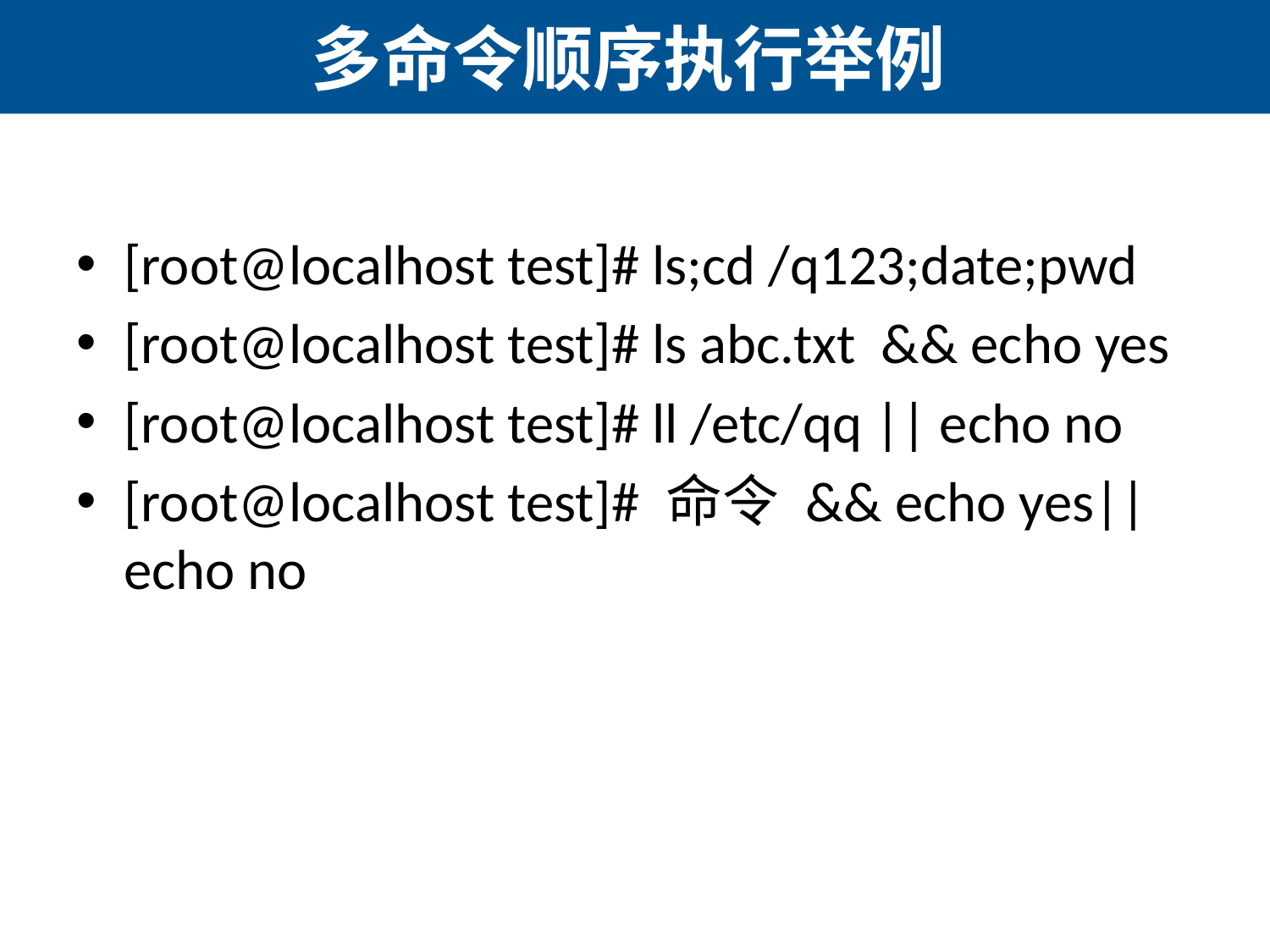

# 多命令顺序执行举例
[root@localhost test]# ls;cd /q123;date;pwd
[root@localhost test]# ls abc.txt  && echo yes
[root@localhost test]# ll /etc/qq || echo no
[root@localhost test]# 命令 && echo yes|| echo no